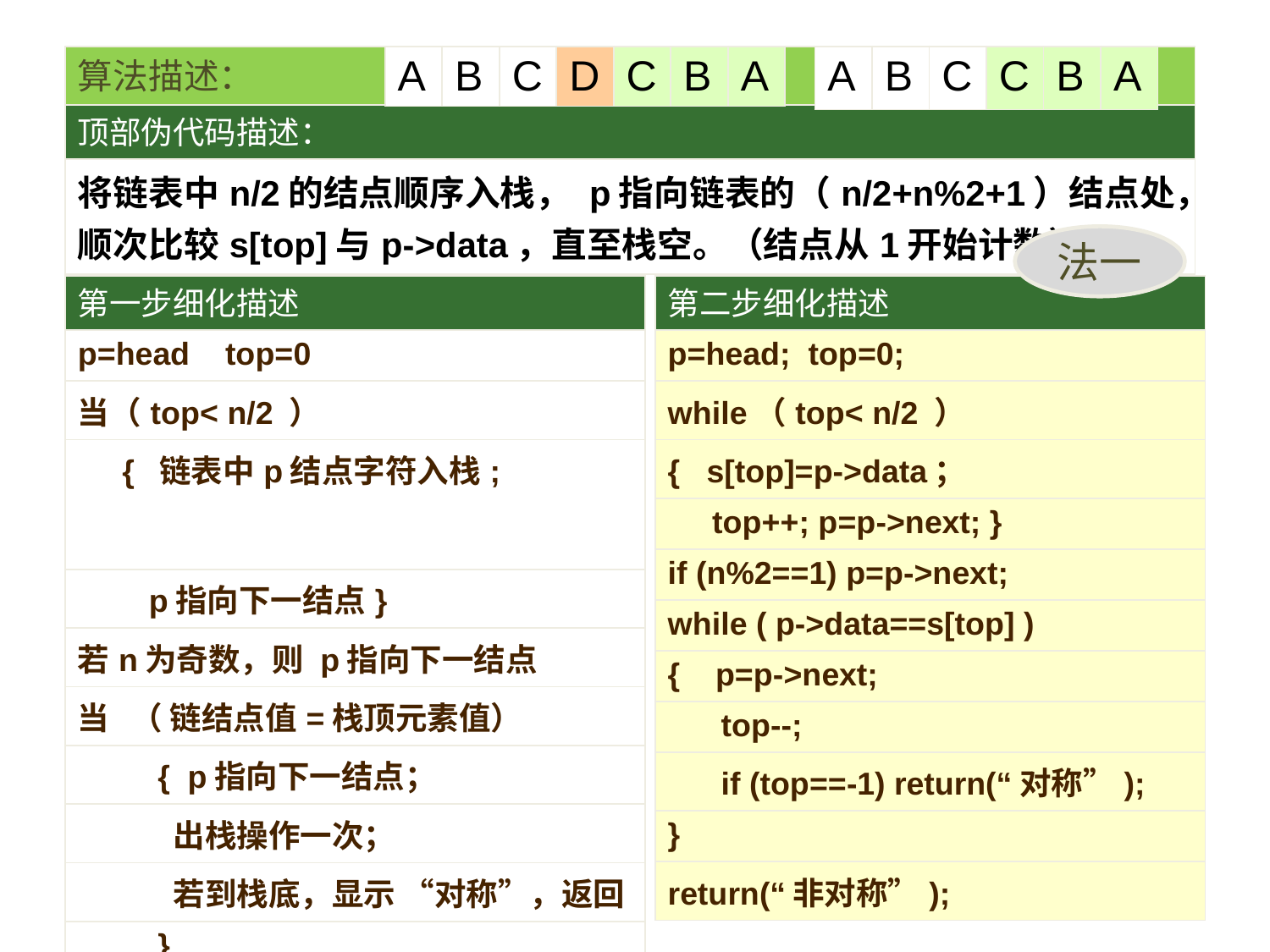

#
| 算法描述： |
| --- |
| 顶部伪代码描述： |
| 将链表中n/2的结点顺序入栈， p指向链表的（n/2+n%2+1）结点处，顺次比较s[top]与p->data，直至栈空。（结点从1开始计数） |
| A | B | C | D | C | B | A |
| --- | --- | --- | --- | --- | --- | --- |
| A | B | C | C | B | A |
| --- | --- | --- | --- | --- | --- |
法一
| 第一步细化描述 |
| --- |
| p=head top=0 |
| 当（top< n/2 ） |
| { 链表中p结点字符入栈; |
| p指向下一结点} |
| 若n为奇数，则 p指向下一结点 |
| 当 （ 链结点值=栈顶元素值） |
| { p指向下一结点； |
| 出栈操作一次； |
| 若到栈底，显示 “对称”，返回 |
| } |
| 显示“非对称”，返回 |
| 第二步细化描述 |
| --- |
| p=head; top=0; |
| while（top< n/2 ） |
| { s[top]=p->data； |
| top++; p=p->next; } |
| if (n%2==1) p=p->next; |
| while ( p->data==s[top] ) |
| { p=p->next; |
| top--; |
| if (top==-1) return(“对称”); |
| } |
| return(“非对称”); |
11